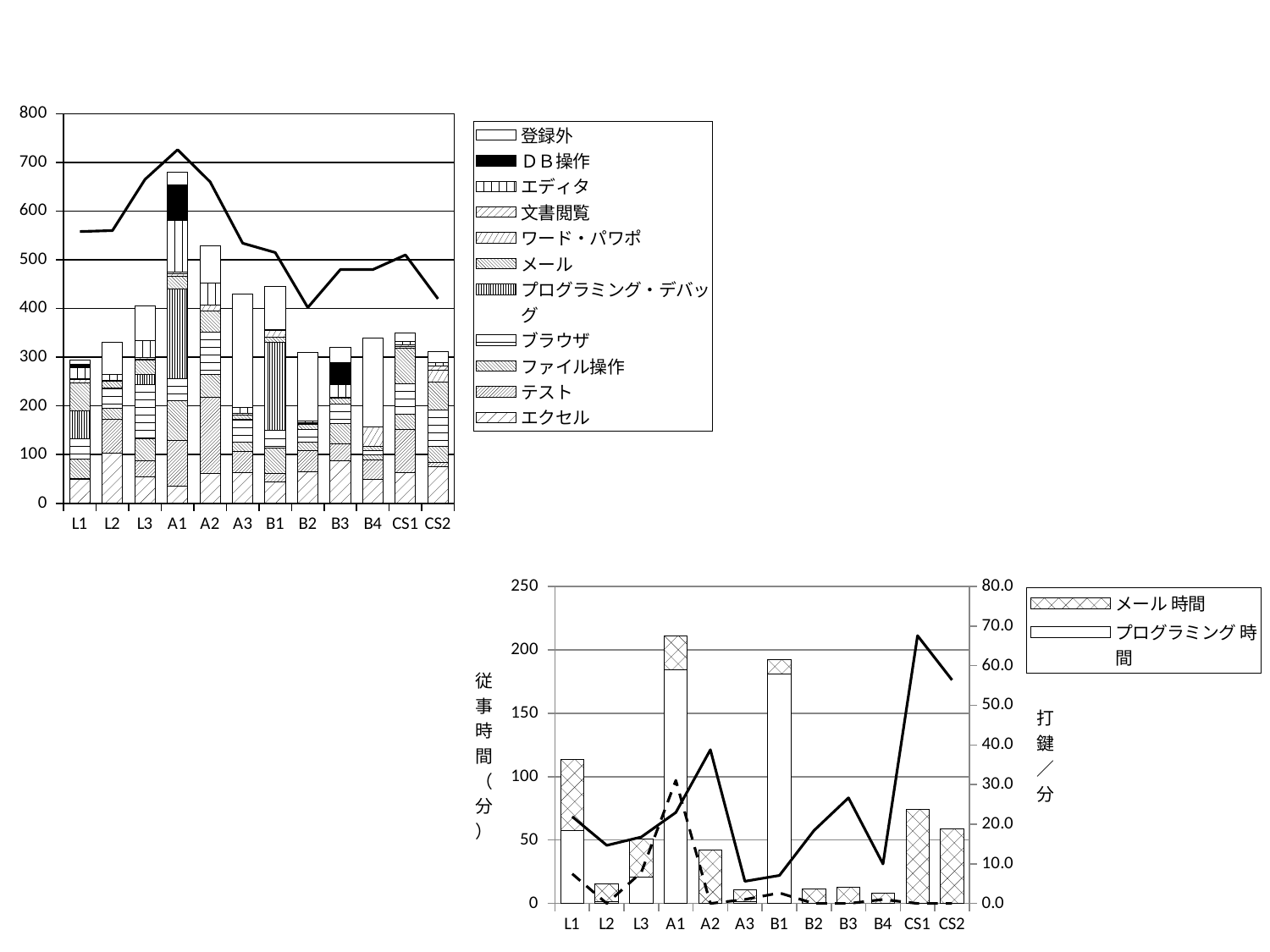

### Chart

| Category | エクセル | テスト | ファイル操作 | ブラウザ | プログラミング・デバッグ | メール | ワード・パワポ | 文書閲覧　 | エディタ | ＤＢ操作 | 登録外 | 勤務時間 |
|---|---|---|---|---|---|---|---|---|---|---|---|---|
| L1 | 49.6 | 0.8 | 40.8 | 41.6 | 57.8 | 56.0 | 8.0 | 1.2 | 22.8 | 6.0 | 9.4 | 558.0 |
| L2 | 102.83333333333333 | 70.5 | 21.5 | 40.166666666666664 | 1.5 | 13.833333333333334 | 0.8333333333333334 | 1.3333333333333333 | 12.833333333333334 | 0.0 | 65.66666666666667 | 560.0 |
| L3 | 55.166666666666664 | 31.333333333333332 | 45.833333333333336 | 111.16666666666667 | 20.666666666666668 | 29.833333333333332 | 2.1666666666666665 | 3.6666666666666665 | 33.333333333333336 | 0.0 | 71.66666666666667 | 665.0 |
| A1 | 34.6 | 93.6 | 82.4 | 45.0 | 184.2 | 27.0 | 5.0 | 2.4 | 106.2 | 73.2 | 26.0 | 726.0 |
| A2 | 61.333333333333336 | 155.66666666666666 | 47.666666666666664 | 87.33333333333333 | 0.0 | 42.333333333333336 | 13.333333333333334 | 0.0 | 44.666666666666664 | 0.0 | 75.66666666666667 | 660.0 |
| A3 | 63.4 | 43.4 | 19.2 | 45.0 | 1.2 | 9.4 | 3.6 | 0.2 | 12.2 | 0.0 | 231.6 | 534.0 |
| B1 | 43.833333333333336 | 17.166666666666668 | 52.166666666666664 | 35.833333333333336 | 181.0 | 11.333333333333334 | 13.666666666666666 | 0.0 | 2.3333333333333335 | 0.0 | 87.33333333333333 | 515.0 |
| B2 | 64.8 | 43.2 | 17.8 | 25.4 | 0.0 | 11.2 | 1.6 | 0.8 | 4.2 | 0.0 | 140.0 | 402.0 |
| B3 | 88.16666666666667 | 34.0 | 41.0 | 40.666666666666664 | 0.0 | 12.833333333333334 | 1.5 | 0.0 | 25.333333333333332 | 46.0 | 30.333333333333332 | 480.0 |
| B4 | 48.4 | 41.4 | 9.8 | 8.4 | 0.4 | 7.8 | 40.6 | 0.0 | 0.0 | 0.0 | 183.0 | 480.0 |
| CS1 | 62.333333333333336 | 90.0 | 31.166666666666668 | 61.666666666666664 | 0.0 | 73.83333333333333 | 3.1666666666666665 | 2.3333333333333335 | 8.333333333333334 | 0.0 | 17.666666666666668 | 510.0 |
| CS2 | 75.2 | 8.2 | 34.2 | 73.4 | 0.0 | 58.8 | 24.2 | 7.4 | 7.6 | 0.0 | 23.0 | 420.0 |

### Chart

| Category | プログラミング 時間 | メール 時間 | メール 打鍵数 | プログラミング 打鍵数 |
|---|---|---|---|---|
| L1 | 57.8 | 56.0 | 21.914285714285715 | 7.470588235294119 |
| L2 | 1.5 | 13.833333333333334 | 14.662650602409638 | 0.0 |
| L3 | 20.666666666666668 | 29.833333333333332 | 16.75977653631285 | 7.838709677419354 |
| A1 | 184.2 | 27.0 | 22.962962962962962 | 31.055374592833875 |
| A2 | 0.0 | 42.333333333333336 | 38.79527559055118 | 0.0 |
| A3 | 1.2 | 9.4 | 5.595744680851063 | 1.0 |
| B1 | 181.0 | 11.333333333333334 | 7.073529411764706 | 2.6593001841620625 |
| B2 | 0.0 | 11.2 | 18.392857142857142 | 0.0 |
| B3 | 0.0 | 12.833333333333334 | 26.649350649350648 | 0.0 |
| B4 | 0.4 | 7.8 | 9.974358974358974 | 1.0 |
| CS1 | 0.0 | 73.83333333333333 | 67.58916478555305 | 0.0 |
| CS2 | 0.0 | 58.8 | 56.40136054421769 | 0.0 |